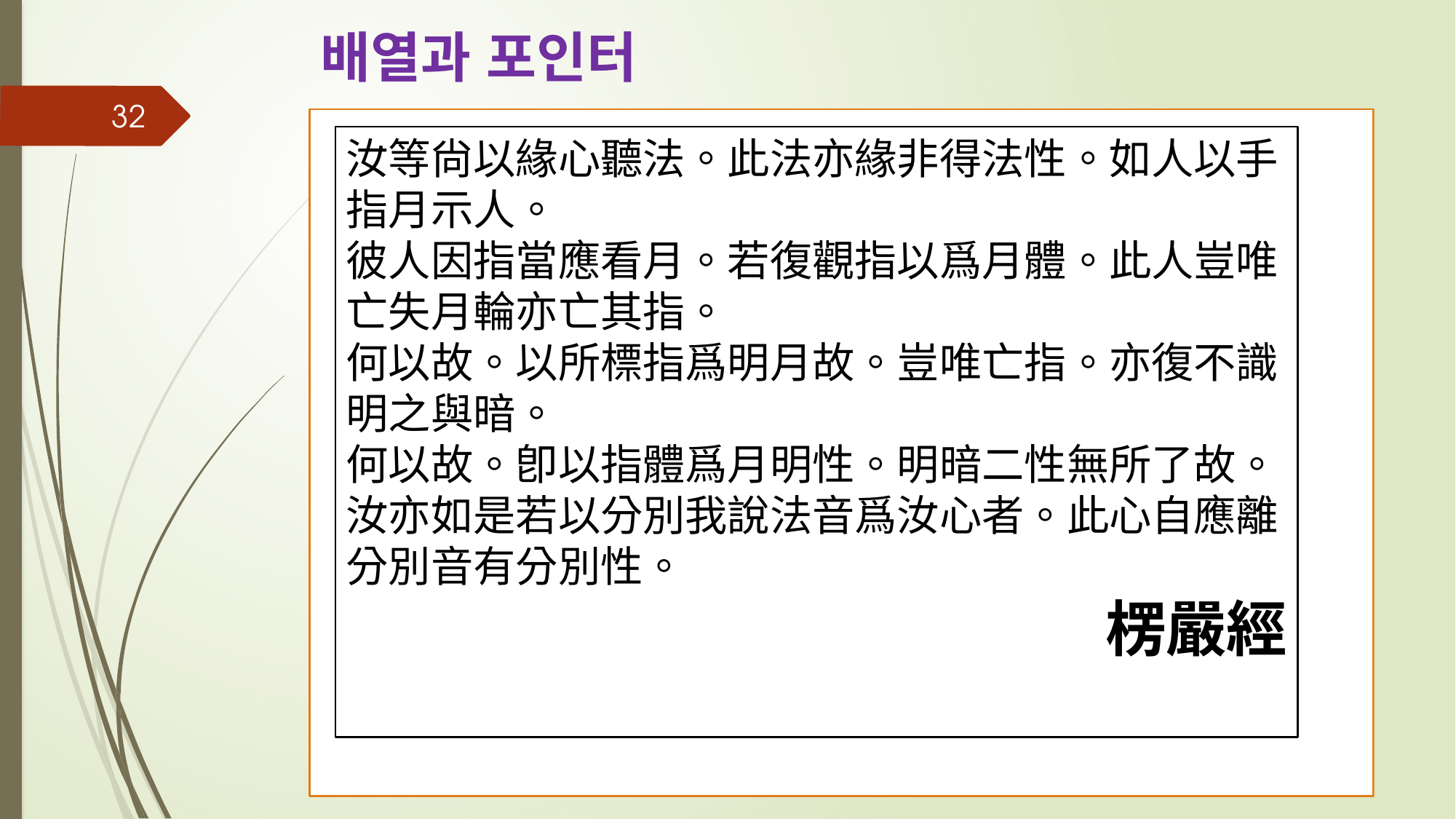

# 배열과 포인터
32
汝等尙以緣心聽法。此法亦緣非得法性。如人以手指月示人。
彼人因指當應看月。若復觀指以爲月體。此人豈唯亡失月輪亦亡其指。
何以故。以所標指爲明月故。豈唯亡指。亦復不識明之與暗。
何以故。卽以指體爲月明性。明暗二性無所了故。
汝亦如是若以分別我說法音爲汝心者。此心自應離分別音有分別性。
楞嚴經